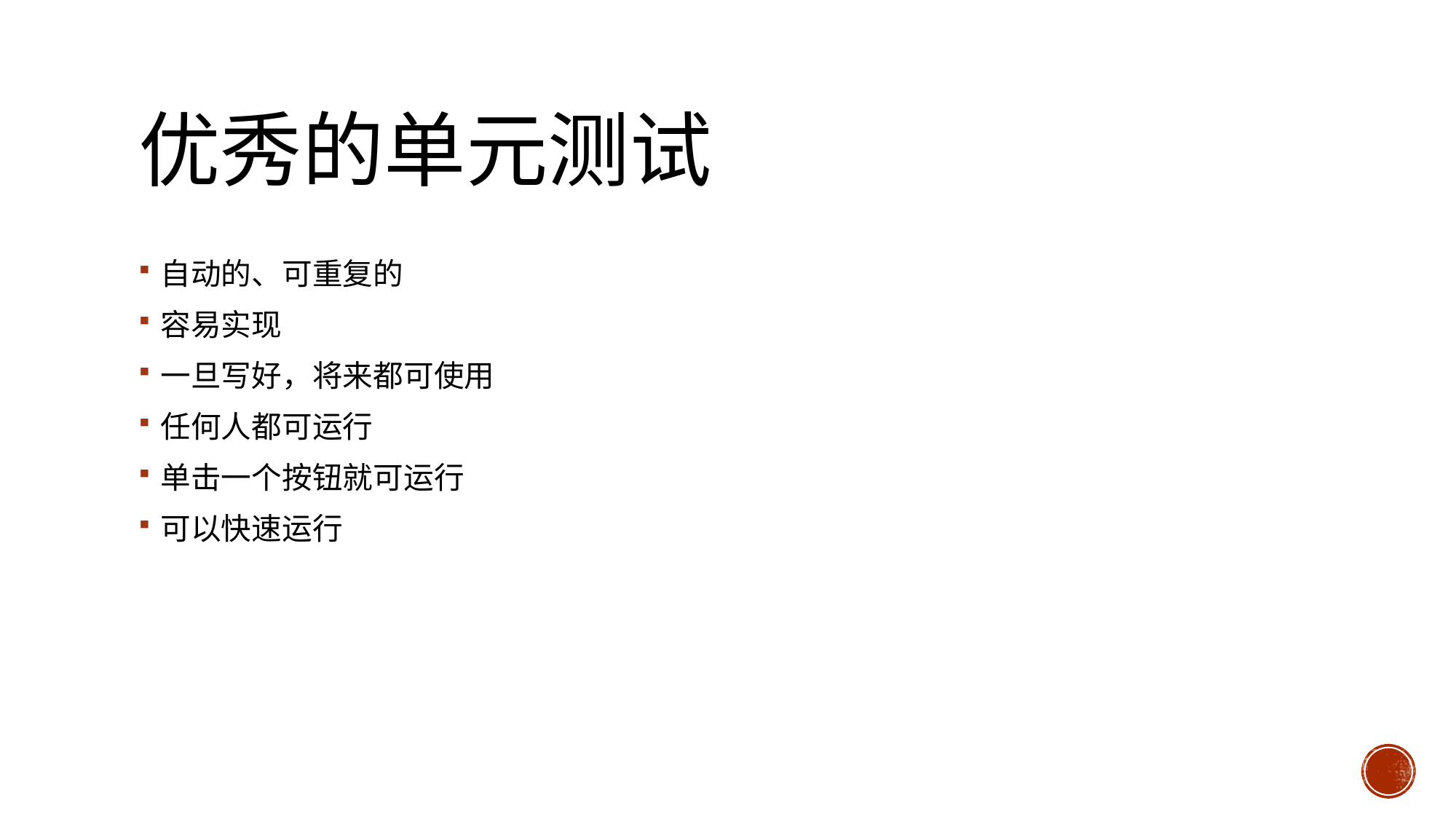

# 优秀的单元测试
自动的、可重复的
容易实现
一旦写好，将来都可使用
任何人都可运行
单击一个按钮就可运行
可以快速运行